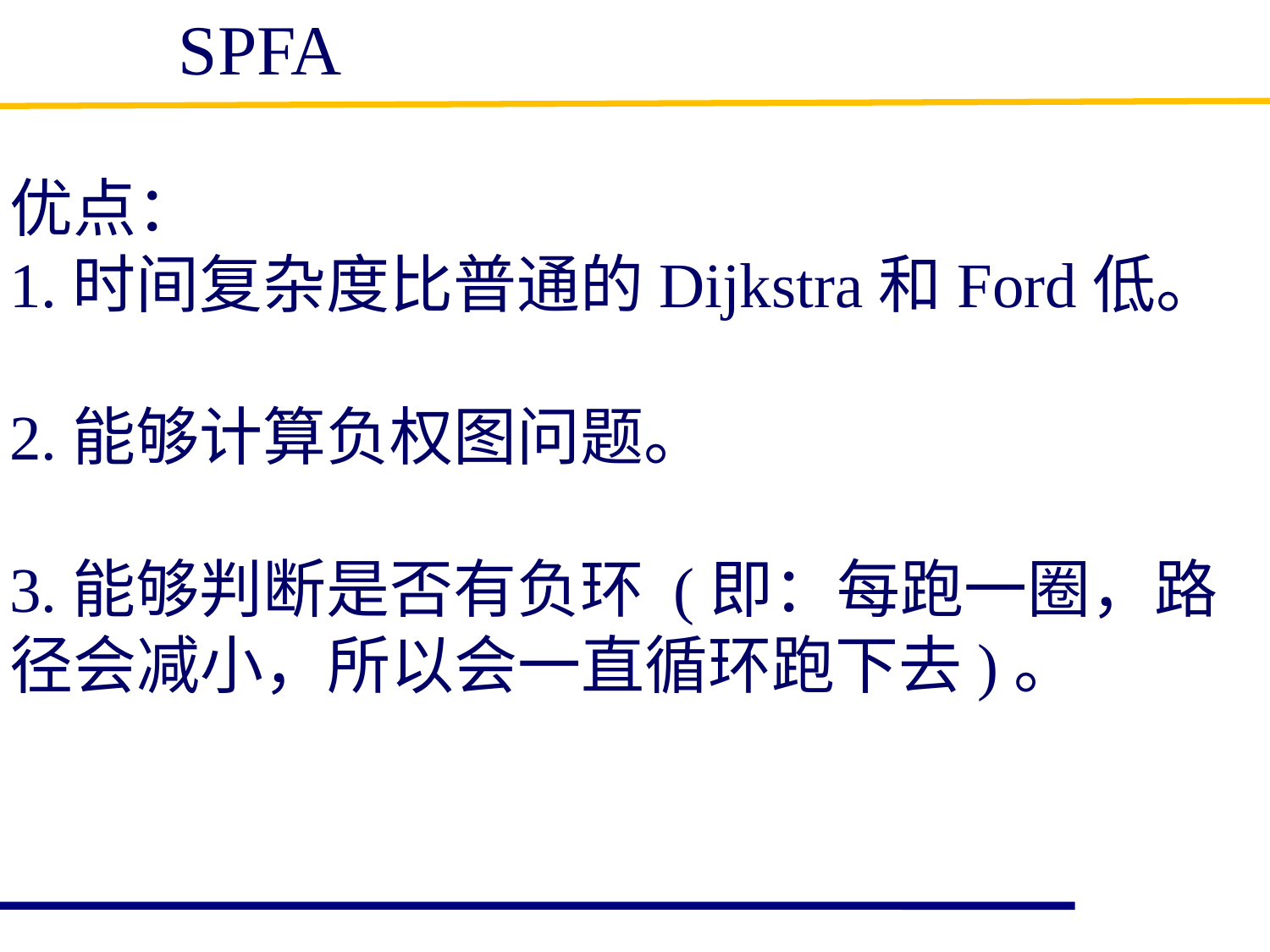

SPFA
优点：
1.时间复杂度比普通的Dijkstra和Ford低。

2.能够计算负权图问题。

3.能够判断是否有负环 (即：每跑一圈，路径会减小，所以会一直循环跑下去)。